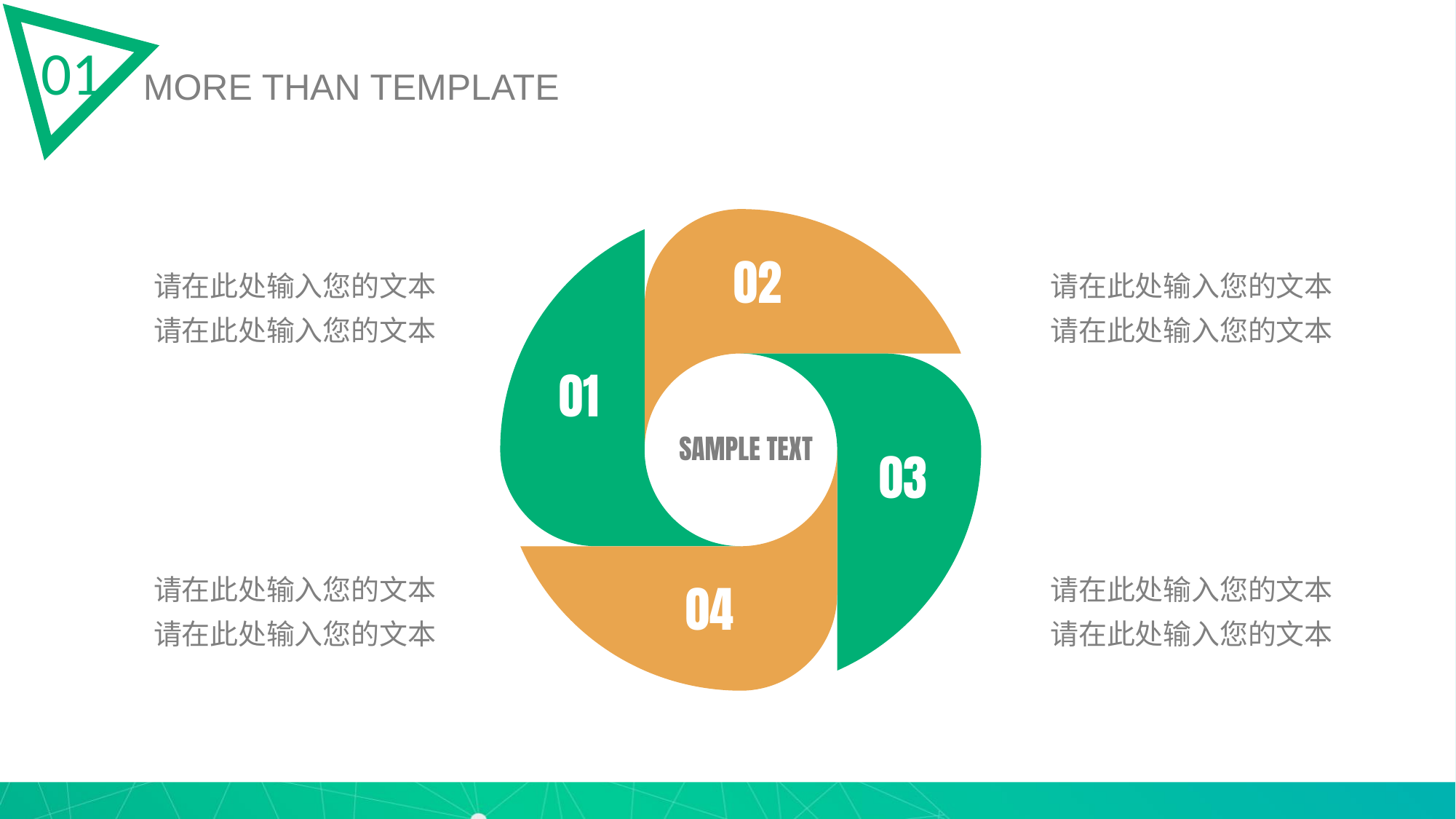

01
MORE THAN TEMPLATE

02
请在此处输入您的文本
请在此处输入您的文本
请在此处输入您的文本
请在此处输入您的文本

01
SAMPLE TEXT
03

请在此处输入您的文本
请在此处输入您的文本
请在此处输入您的文本
请在此处输入您的文本
04